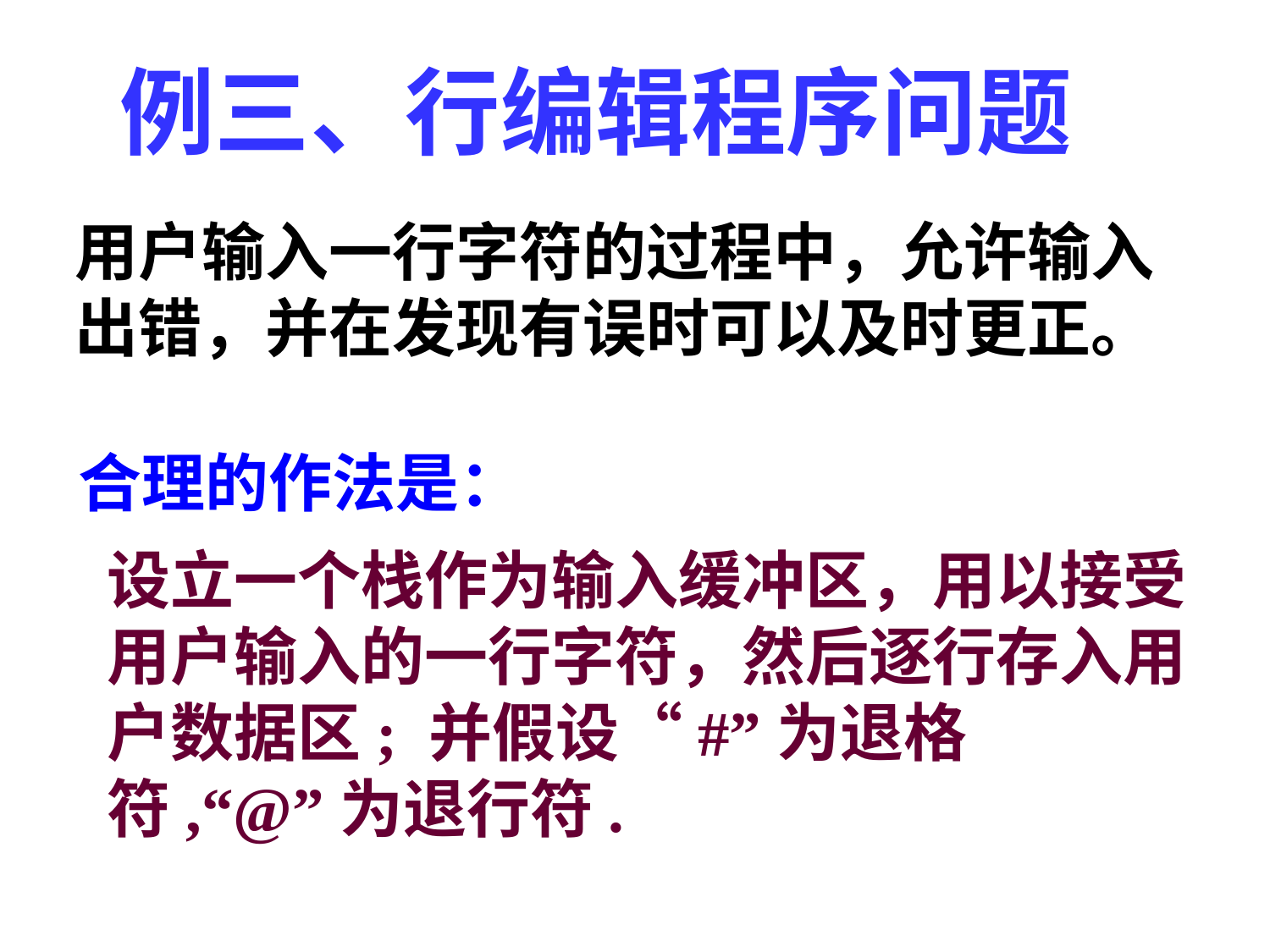

例三、行编辑程序问题
用户输入一行字符的过程中，允许输入出错，并在发现有误时可以及时更正。
合理的作法是：
设立一个栈作为输入缓冲区，用以接受用户输入的一行字符，然后逐行存入用户数据区; 并假设“#”为退格符,“@”为退行符.